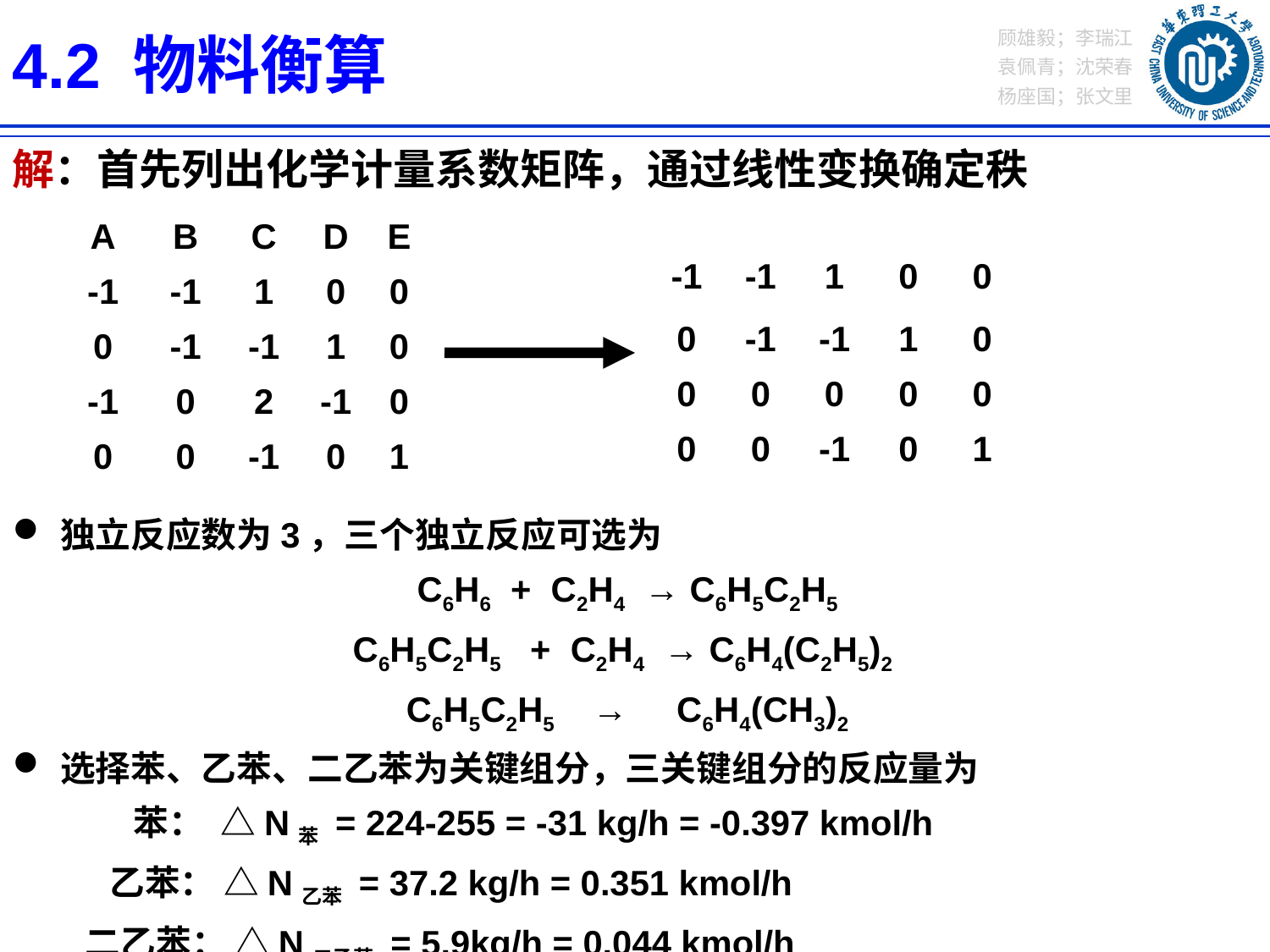

4.2 物料衡算
解：首先列出化学计量系数矩阵，通过线性变换确定秩
| A | B | C | D | E |
| --- | --- | --- | --- | --- |
| -1 | -1 | 1 | 0 | 0 |
| 0 | -1 | -1 | 1 | 0 |
| -1 | 0 | 2 | -1 | 0 |
| 0 | 0 | -1 | 0 | 1 |
| -1 | -1 | 1 | 0 | 0 |
| --- | --- | --- | --- | --- |
| 0 | -1 | -1 | 1 | 0 |
| 0 | 0 | 0 | 0 | 0 |
| 0 | 0 | -1 | 0 | 1 |

独立反应数为3，三个独立反应可选为
C6H6  +  C2H4  → C6H5C2H5
C6H5C2H5   +  C2H4  → C6H4(C2H5)2
C6H5C2H5      →     C6H4(CH3)2
选择苯、乙苯、二乙苯为关键组分，三关键组分的反应量为
              苯：  △N苯 = 224-255 = -31 kg/h = -0.397 kmol/h
           乙苯： △N乙苯 = 37.2 kg/h = 0.351 kmol/h
        二乙苯： △N二乙苯 = 5.9kg/h = 0.044 kmol/h